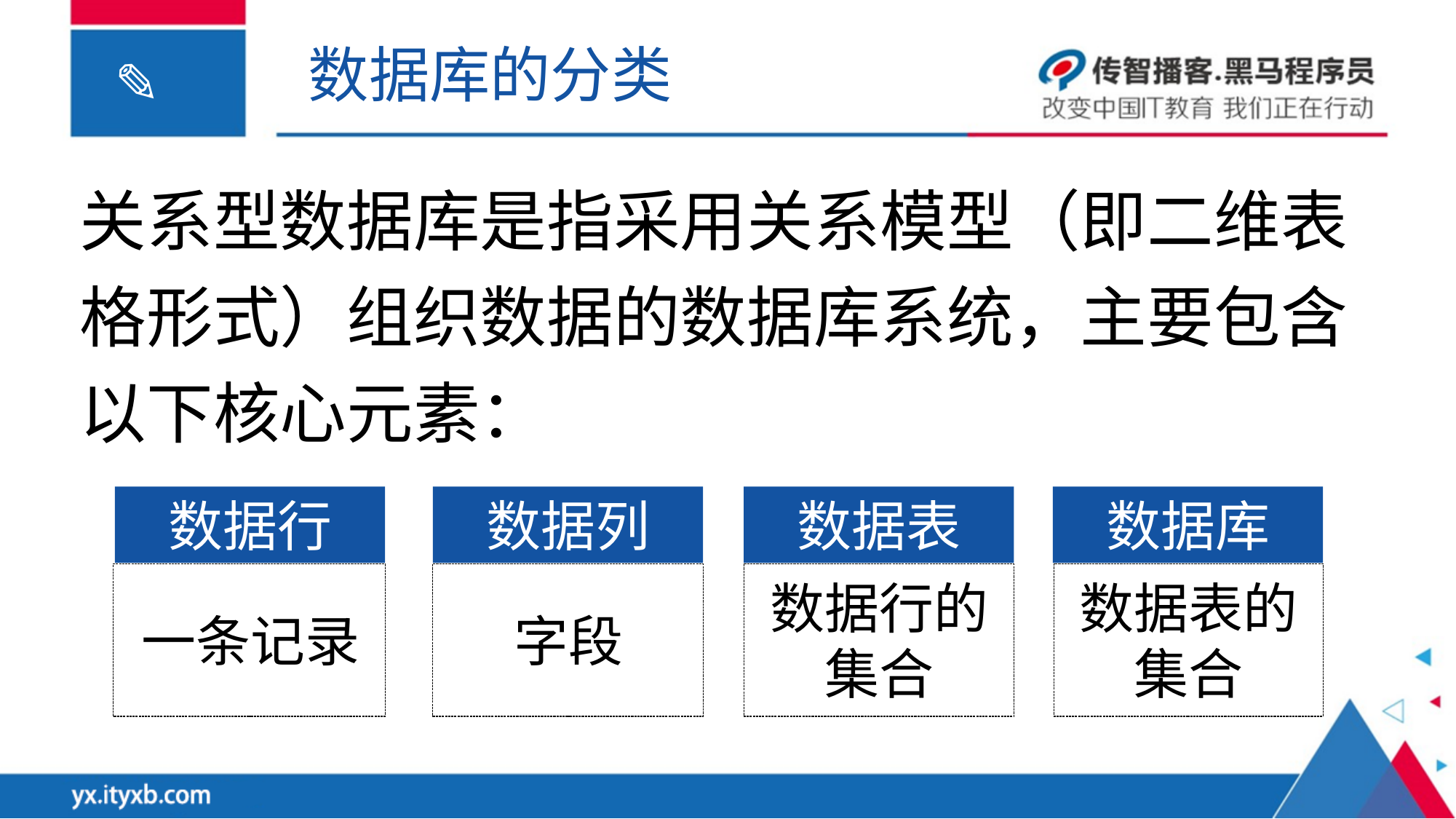

数据库的分类
关系型数据库是指采用关系模型（即二维表格形式）组织数据的数据库系统，主要包含以下核心元素：
数据行
数据列
数据表
数据库

数据行的集合
数据表的集合
一条记录
字段